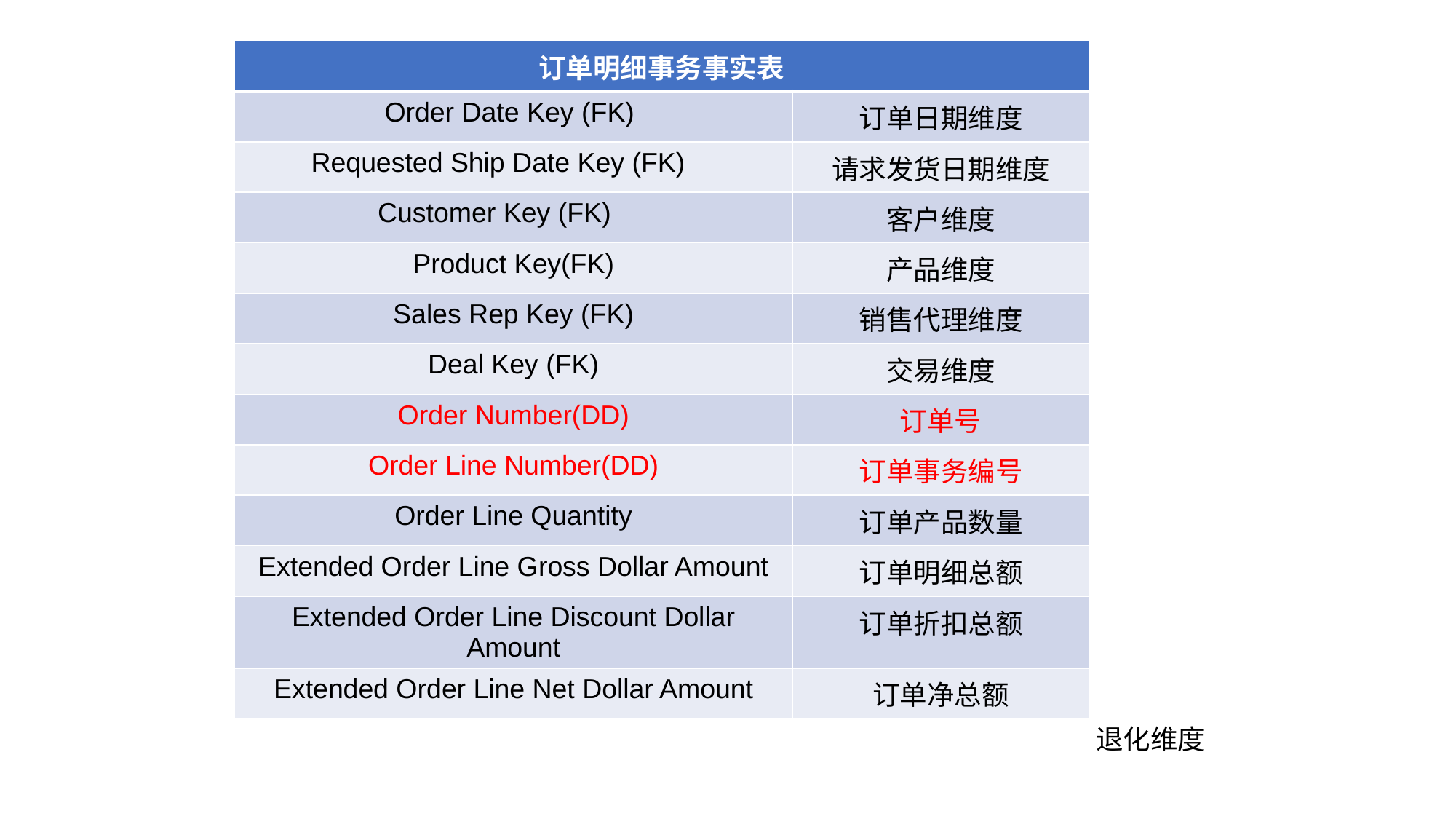

| 订单明细事务事实表 |  |
| --- | --- |
| Order Date Key (FK) | 订单日期维度 |
| Requested Ship Date Key (FK) | 请求发货日期维度 |
| Customer Key (FK) | 客户维度 |
| Product Key(FK) | 产品维度 |
| Sales Rep Key (FK) | 销售代理维度 |
| Deal Key (FK) | 交易维度 |
| Order Number(DD) | 订单号 |
| Order Line Number(DD) | 订单事务编号 |
| Order Line Quantity | 订单产品数量 |
| Extended Order Line Gross Dollar Amount | 订单明细总额 |
| Extended Order Line Discount Dollar Amount | 订单折扣总额 |
| Extended Order Line Net Dollar Amount | 订单净总额 |
退化维度